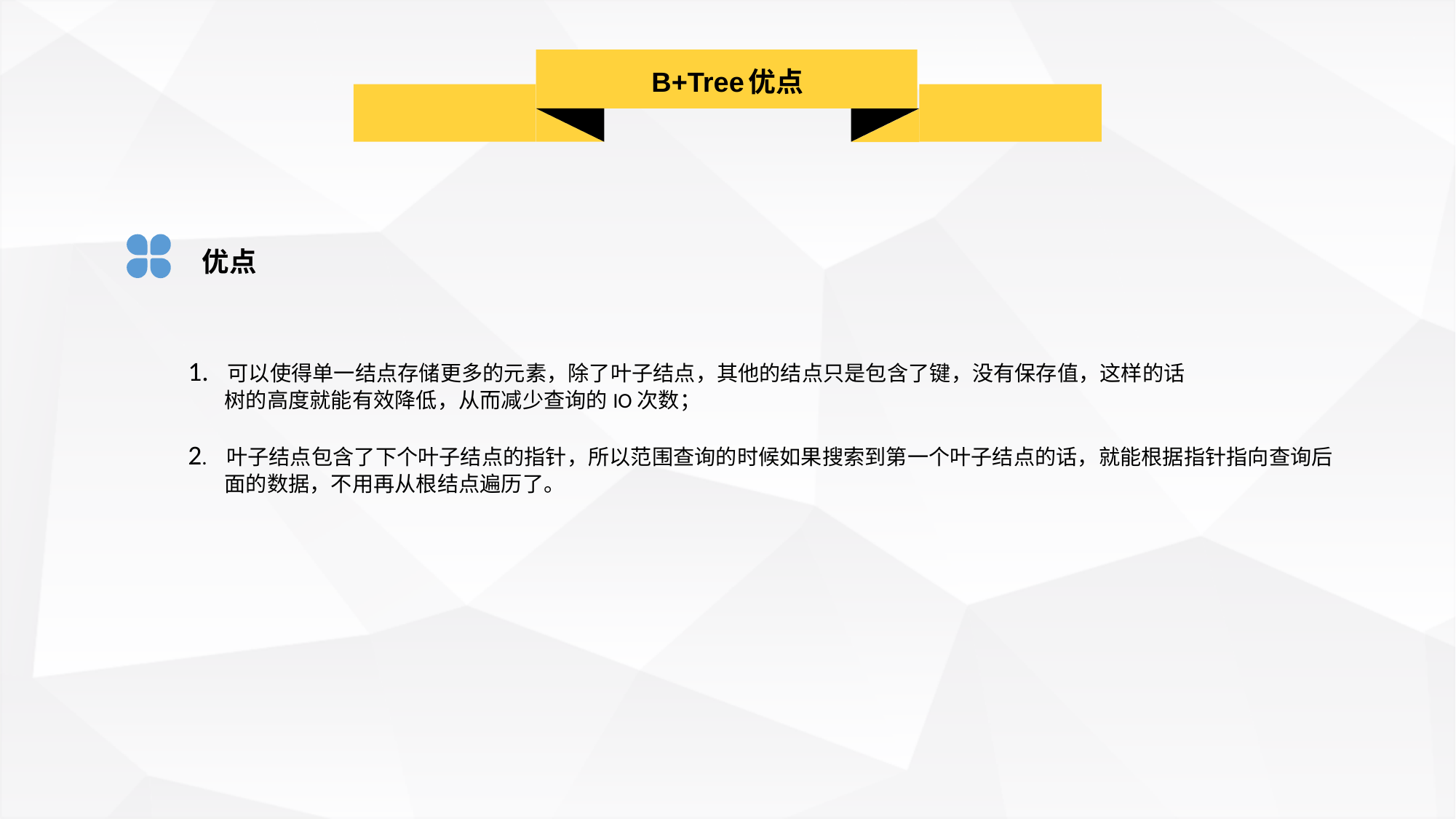

# B+Tree优点

优点
 1.  可以使得单一结点存储更多的元素，除了叶子结点，其他的结点只是包含了键，没有保存值，这样的话
        树的高度就能有效降低，从而减少查询的IO次数；

 2.   叶子结点包含了下个叶子结点的指针，所以范围查询的时候如果搜索到第一个叶子结点的话，就能根据指针指向查询后
        面的数据，不用再从根结点遍历了。